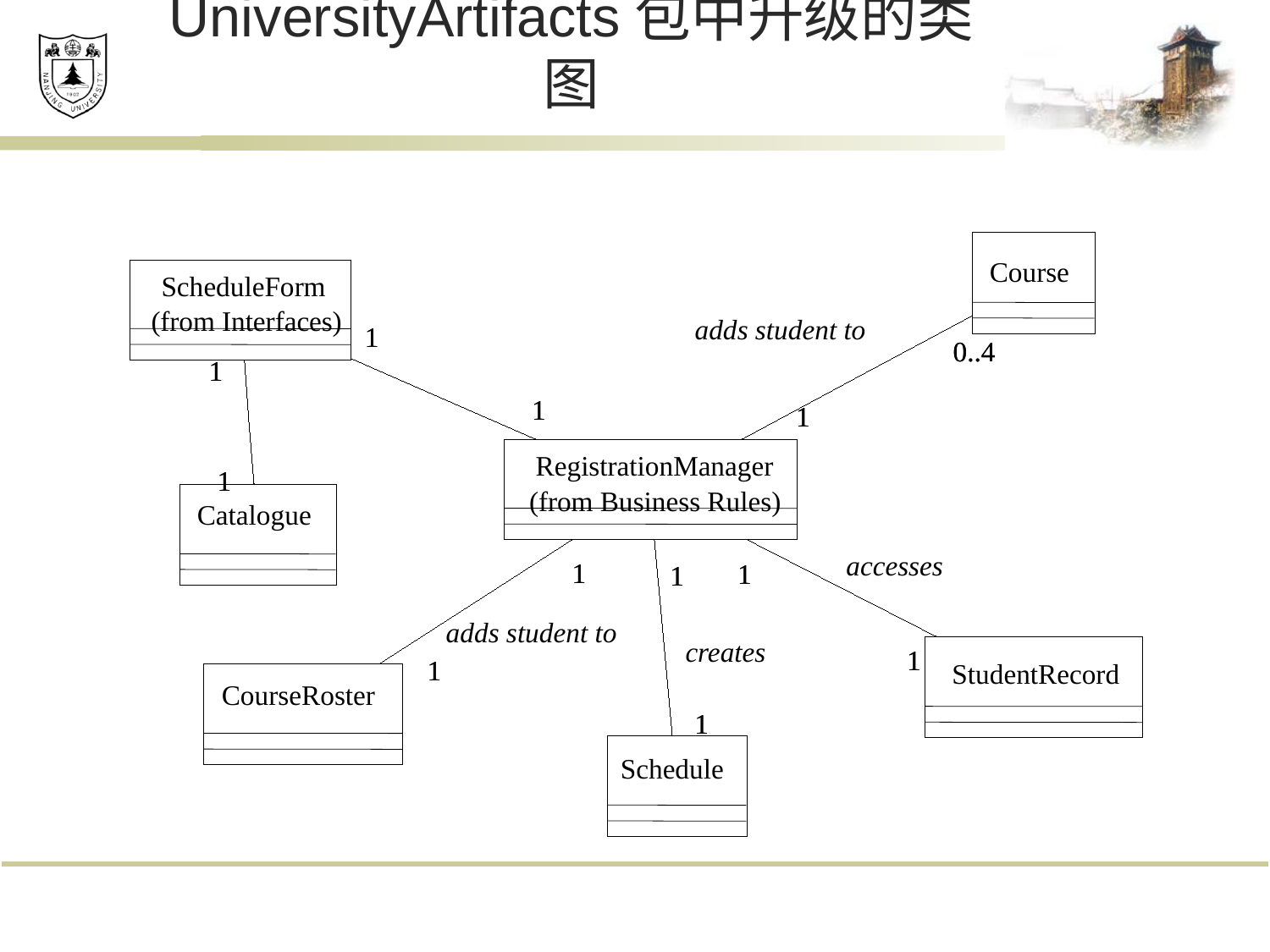

# UniversityArtifacts包中升级的类图

Course

ScheduleForm

(from Interfaces)
adds student to

1
1

0..4
0..4

1
1

1
1

1
1

RegistrationManager
1
1
(from Business Rules)

Catalogue

accesses

1
1
1
1
1
1

adds student to
creates

1
1
1
1
StudentRecord

CourseRoster
1
1

Schedule